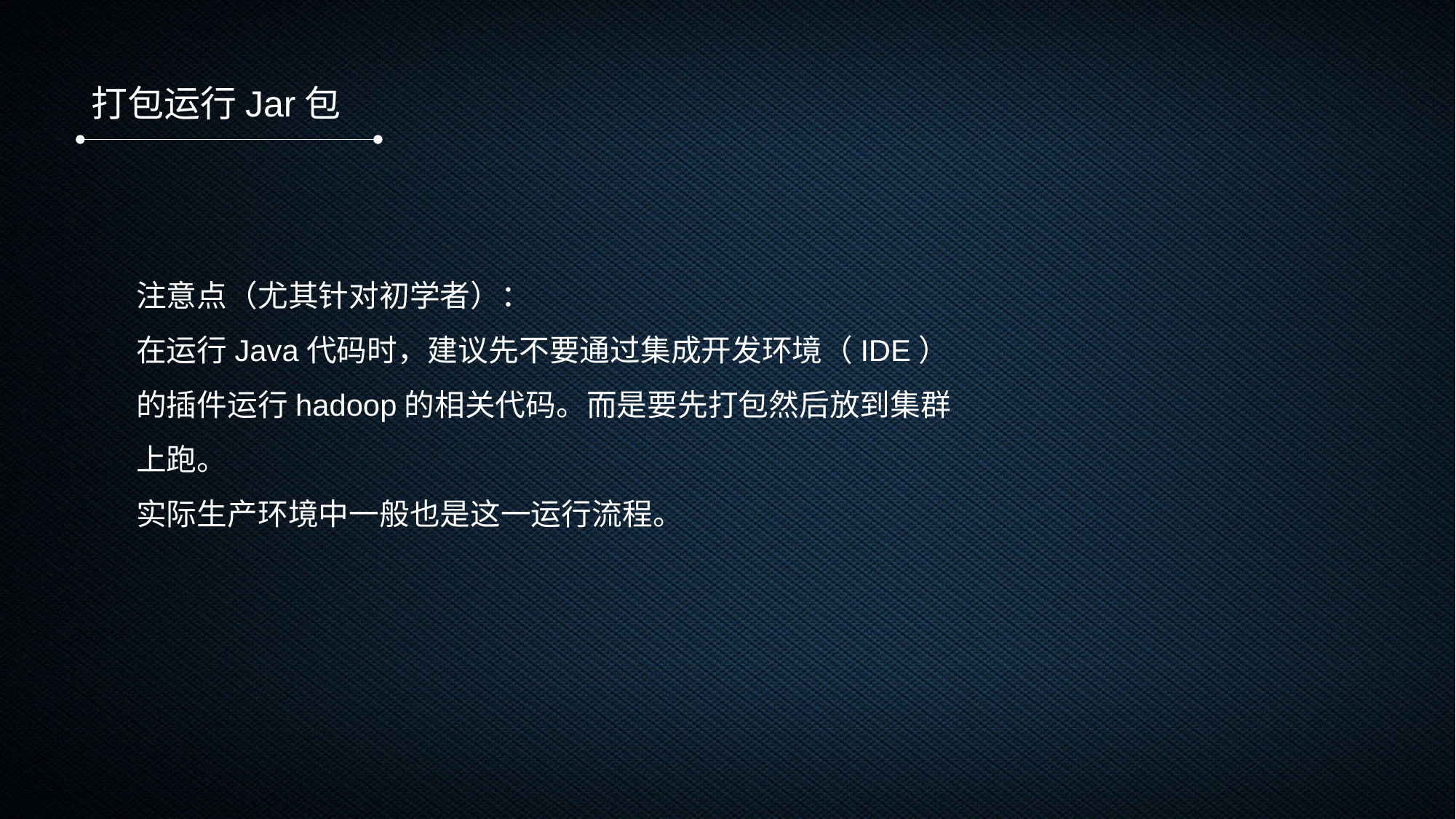

打包运行Jar包
注意点（尤其针对初学者）：
在运行Java代码时，建议先不要通过集成开发环境（IDE）的插件运行hadoop的相关代码。而是要先打包然后放到集群上跑。
实际生产环境中一般也是这一运行流程。